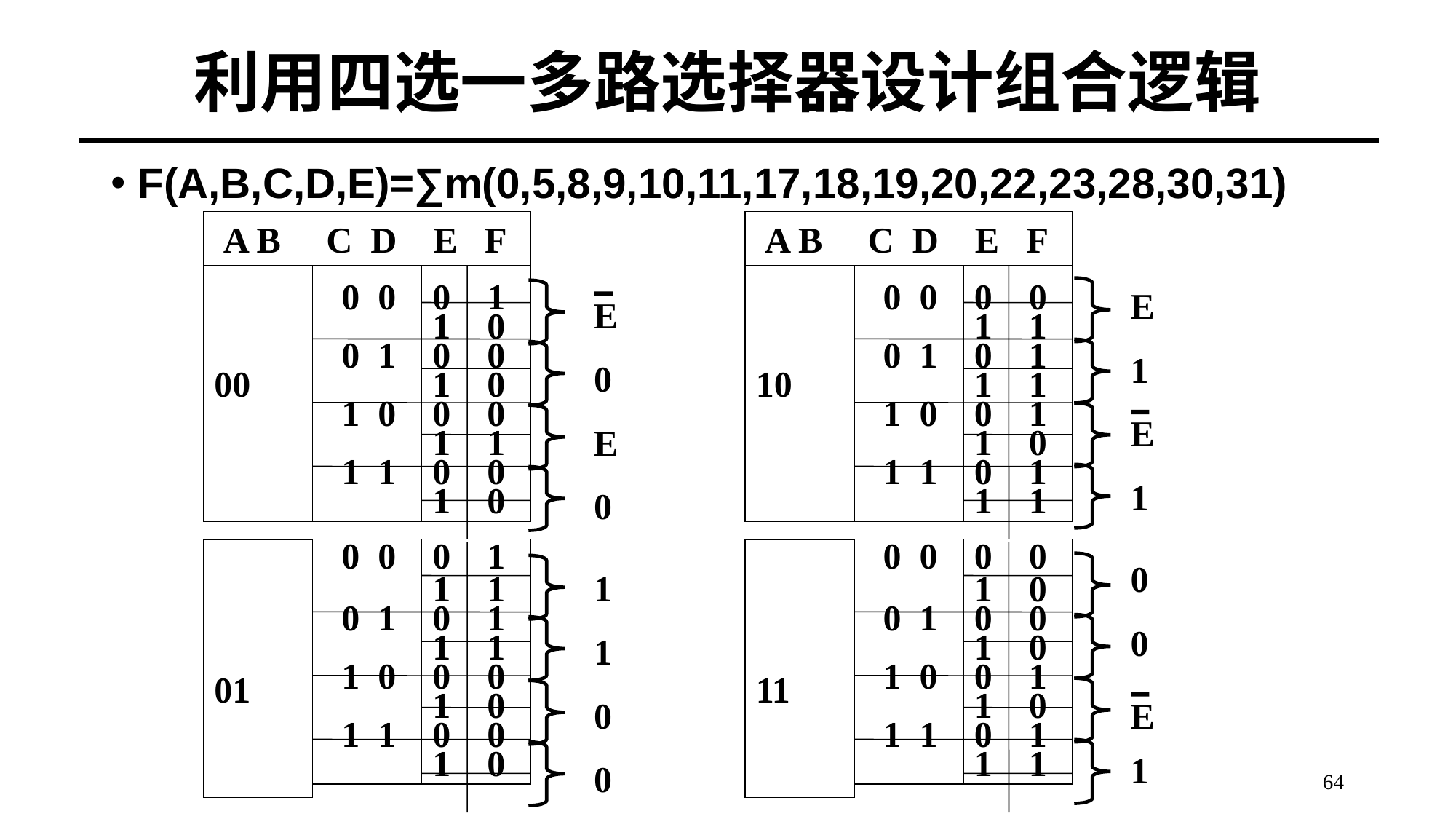

# 利用四选一多路选择器设计组合逻辑
F(A,B,C,D,E)=∑m(0,5,8,9,10,11,17,18,19,20,22,23,28,30,31)
 A B     C  D    E   F

  0  0

  0  1

  1  0

  1  1

0    1
1    0
0    0
1    0
0    0
1    1
0    0
1    0

00

  0  0

  0  1

  1  0

  1  1

0    1
1    1
0    1
1    1
0    0
1    0
0    0
1    0

01

 A B     C  D    E   F

  0  0

  0  1

  1  0

  1  1

0    0
1    1
0    1
1    1
0    1
1    0
0    1
1    1

10

  0  0

  0  1

  1  0

  1  1

0    0
1    0
0    0
1    0
0    1
1    0
0    1
1    1

11

E

E

1
0

E

E

1
0
0

1

0

1

0
E

1
0
64